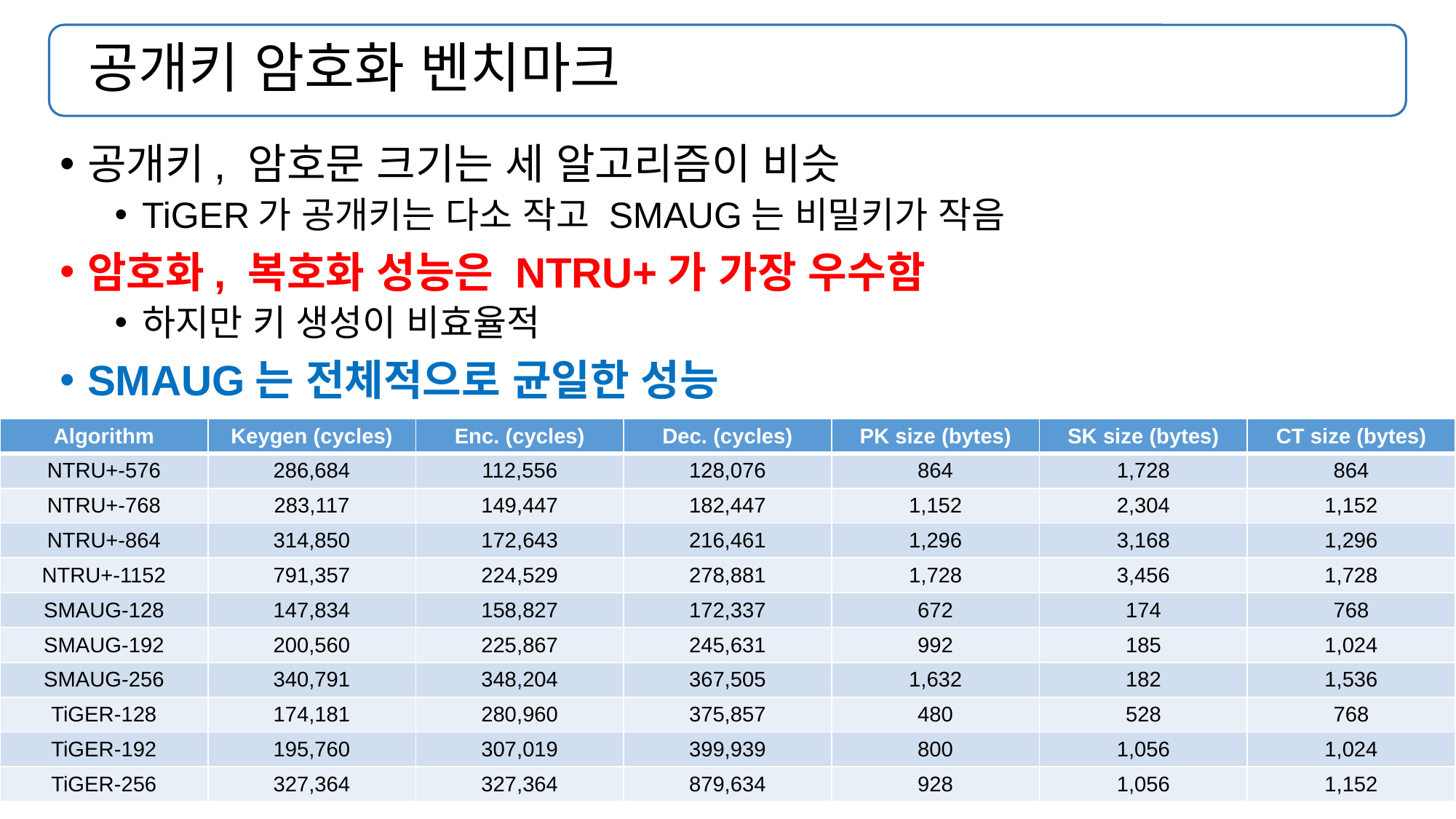

# 공개키 암호화 벤치마크
공개키, 암호문 크기는 세 알고리즘이 비슷
TiGER가 공개키는 다소 작고 SMAUG는 비밀키가 작음
암호화, 복호화 성능은 NTRU+가 가장 우수함
하지만 키 생성이 비효율적
SMAUG는 전체적으로 균일한 성능
| Algorithm | Keygen (cycles) | Enc. (cycles) | Dec. (cycles) | PK size (bytes) | SK size (bytes) | CT size (bytes) |
| --- | --- | --- | --- | --- | --- | --- |
| NTRU+-576 | 286,684 | 112,556 | 128,076 | 864 | 1,728 | 864 |
| NTRU+-768 | 283,117 | 149,447 | 182,447 | 1,152 | 2,304 | 1,152 |
| NTRU+-864 | 314,850 | 172,643 | 216,461 | 1,296 | 3,168 | 1,296 |
| NTRU+-1152 | 791,357 | 224,529 | 278,881 | 1,728 | 3,456 | 1,728 |
| SMAUG-128 | 147,834 | 158,827 | 172,337 | 672 | 174 | 768 |
| SMAUG-192 | 200,560 | 225,867 | 245,631 | 992 | 185 | 1,024 |
| SMAUG-256 | 340,791 | 348,204 | 367,505 | 1,632 | 182 | 1,536 |
| TiGER-128 | 174,181 | 280,960 | 375,857 | 480 | 528 | 768 |
| TiGER-192 | 195,760 | 307,019 | 399,939 | 800 | 1,056 | 1,024 |
| TiGER-256 | 327,364 | 327,364 | 879,634 | 928 | 1,056 | 1,152 |